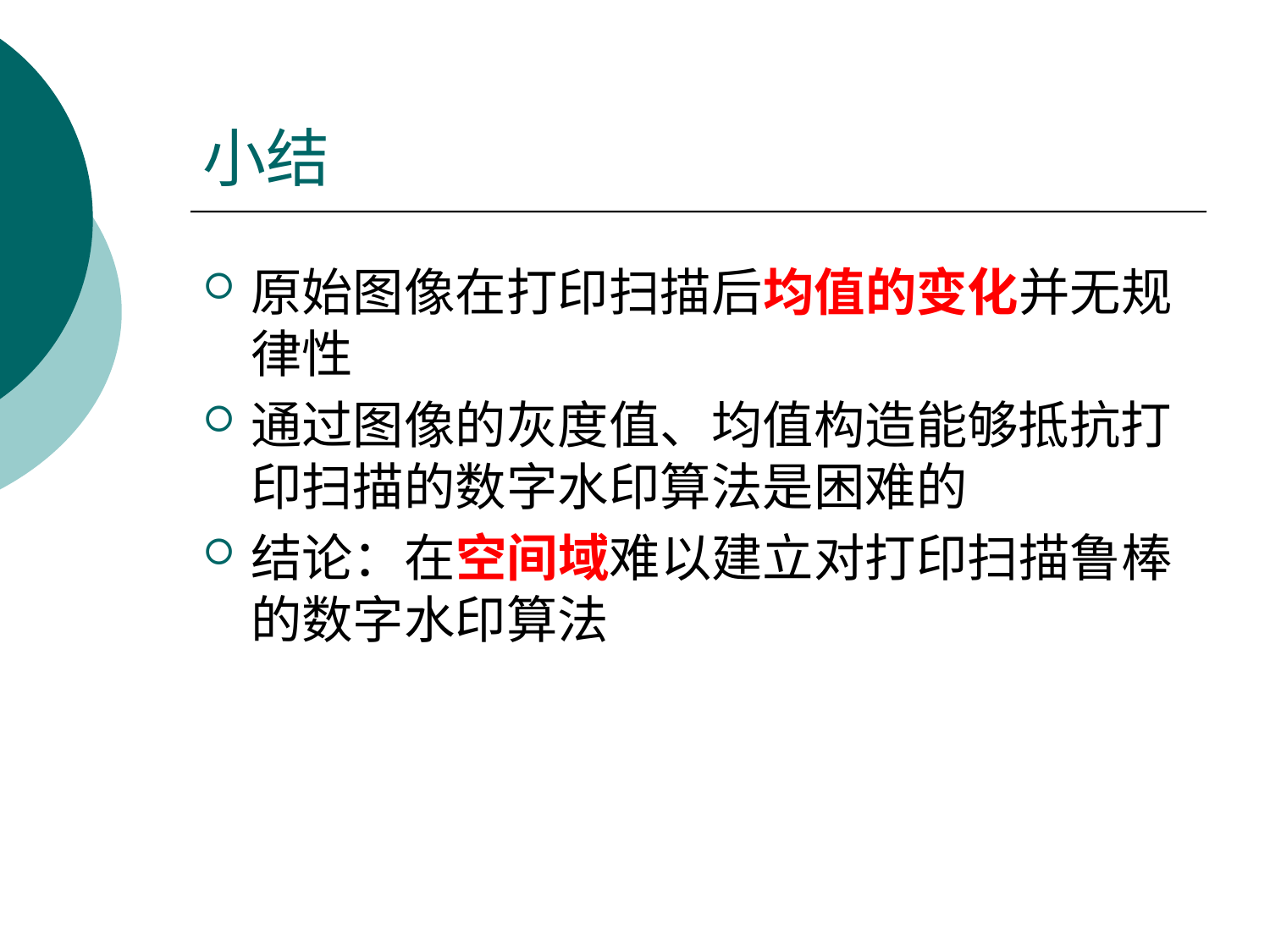

# 小结
原始图像在打印扫描后均值的变化并无规律性
通过图像的灰度值、均值构造能够抵抗打印扫描的数字水印算法是困难的
结论：在空间域难以建立对打印扫描鲁棒的数字水印算法